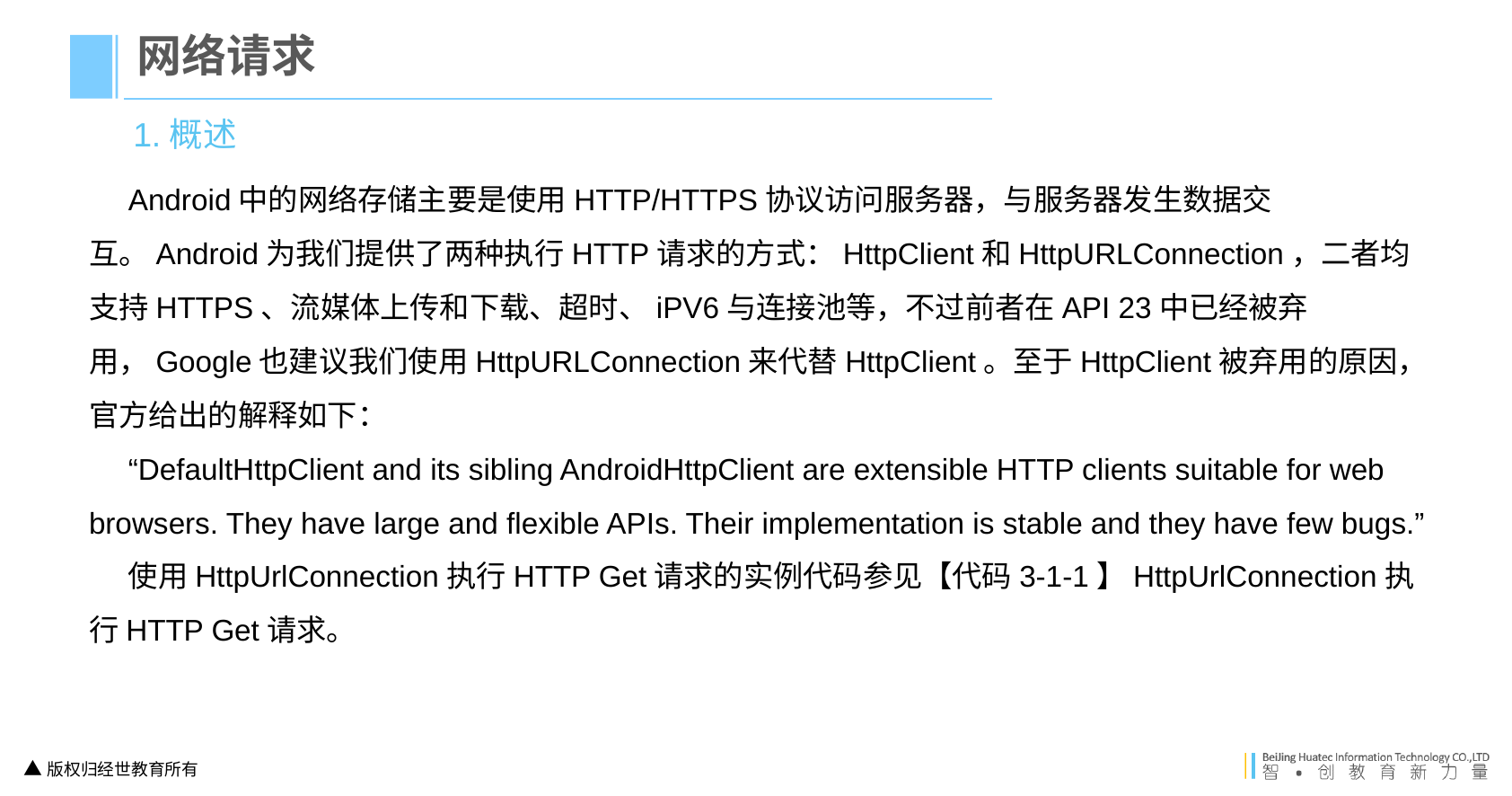

网络请求

1.概述
Android中的网络存储主要是使用HTTP/HTTPS协议访问服务器，与服务器发生数据交互。Android为我们提供了两种执行HTTP请求的方式：HttpClient和HttpURLConnection，二者均支持HTTPS、流媒体上传和下载、超时、iPV6与连接池等，不过前者在API 23中已经被弃用，Google也建议我们使用HttpURLConnection来代替HttpClient。至于HttpClient被弃用的原因，官方给出的解释如下：
“DefaultHttpClient and its sibling AndroidHttpClient are extensible HTTP clients suitable for web browsers. They have large and flexible APIs. Their implementation is stable and they have few bugs.”
使用HttpUrlConnection执行HTTP Get请求的实例代码参见【代码3-1-1】HttpUrlConnection执行HTTP Get请求。